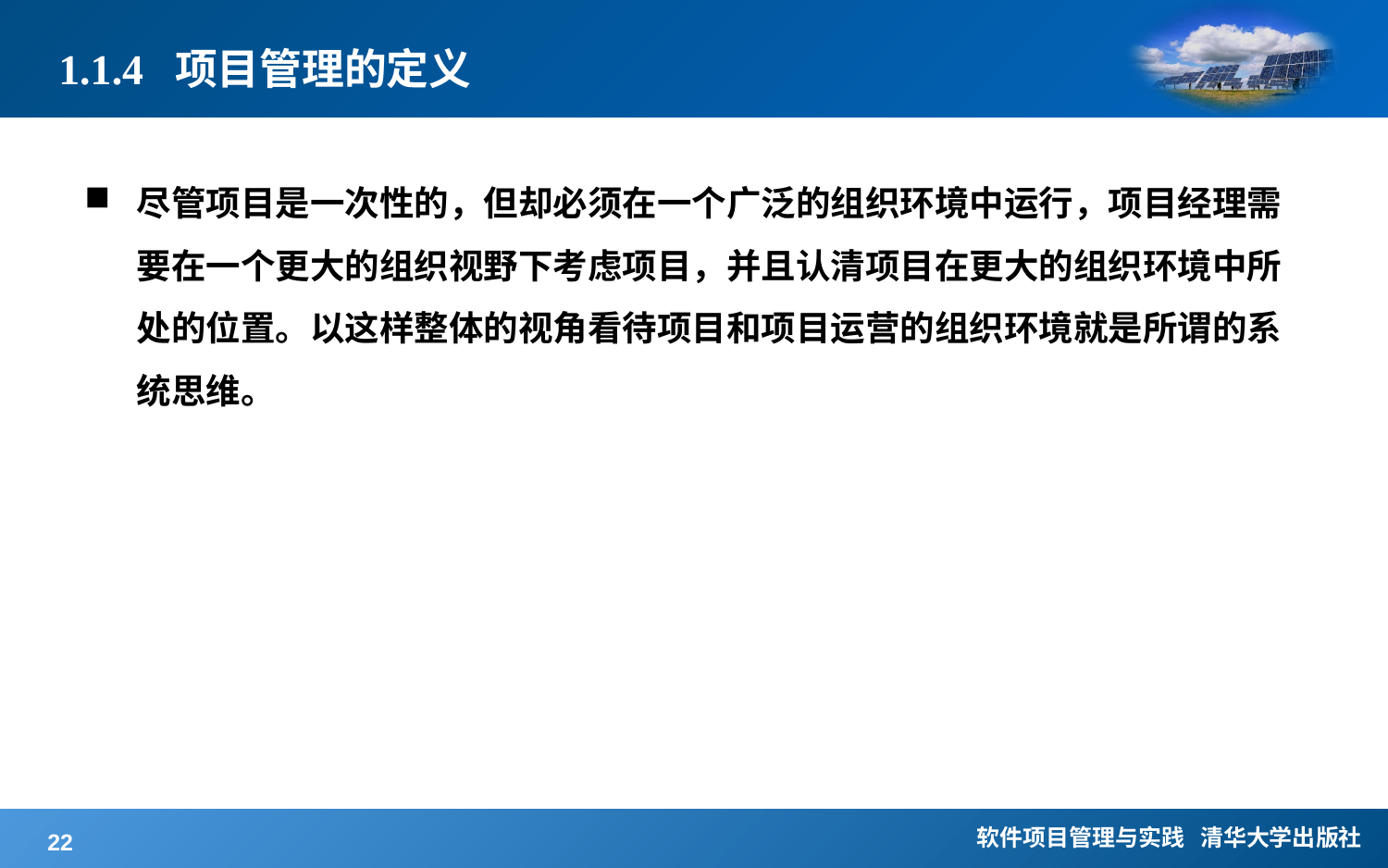

# 1.1.4  项目管理的定义
尽管项目是一次性的，但却必须在一个广泛的组织环境中运行，项目经理需要在一个更大的组织视野下考虑项目，并且认清项目在更大的组织环境中所处的位置。以这样整体的视角看待项目和项目运营的组织环境就是所谓的系统思维。